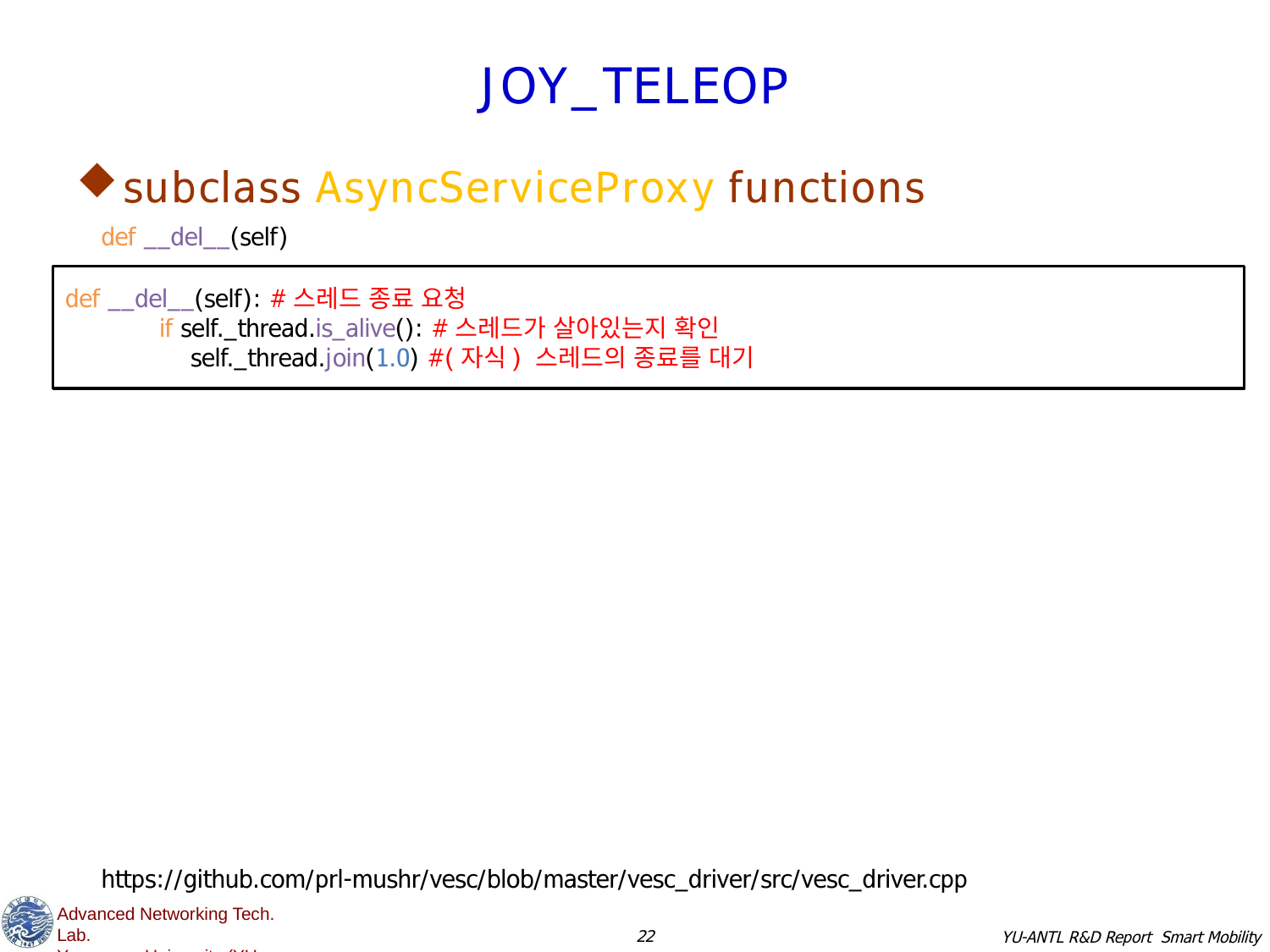

# JOY_TELEOP
subclass AsyncServiceProxy functions
def __del__(self)

def __del__(self): #스레드 종료 요청
            if self._thread.is_alive(): #스레드가 살아있는지 확인
                self._thread.join(1.0) #(자식) 스레드의 종료를 대기

https://github.com/prl-mushr/vesc/blob/master/vesc_driver/src/vesc_driver.cpp